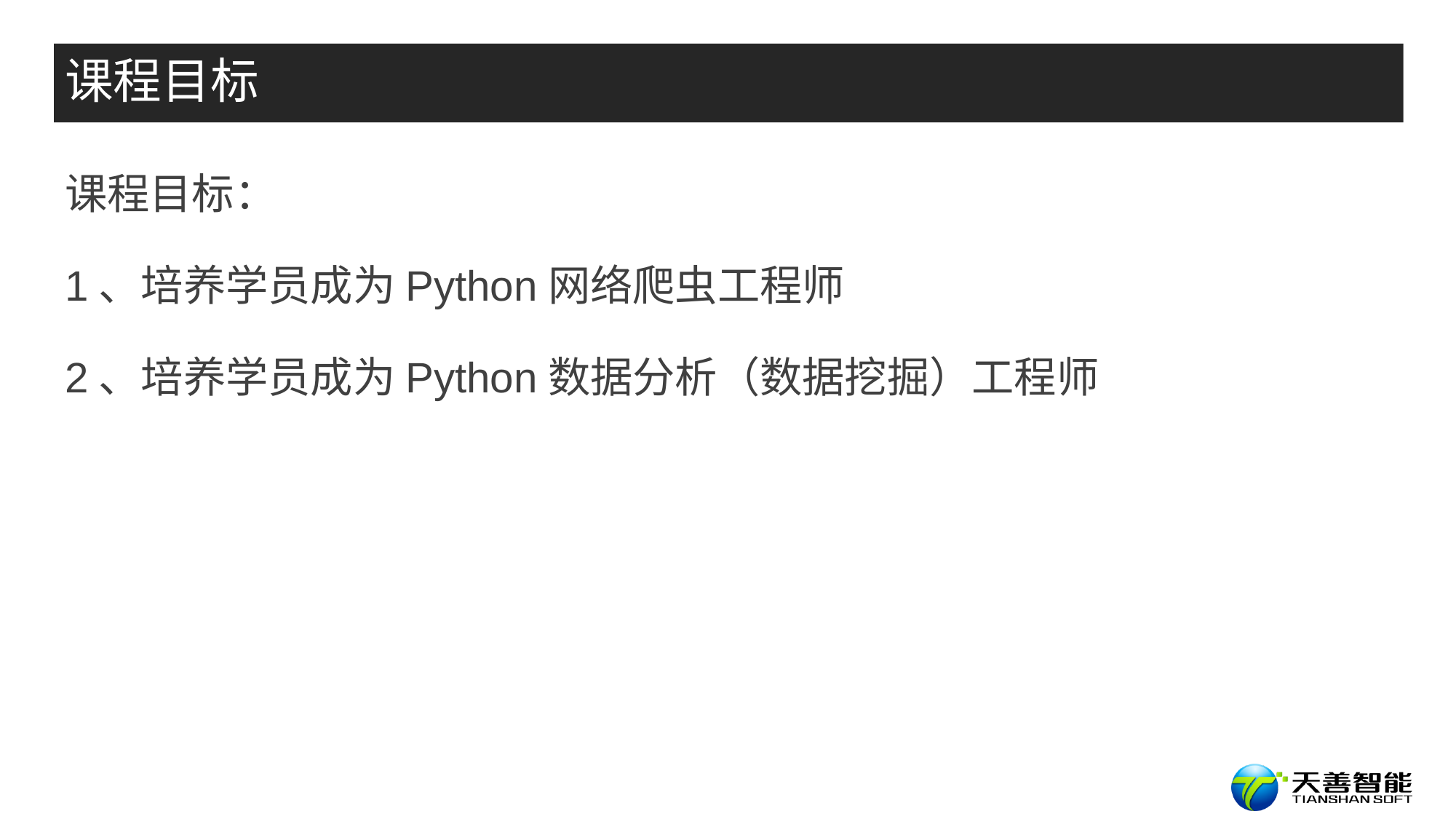

# 课程目标
课程目标：
1、培养学员成为Python网络爬虫工程师
2、培养学员成为Python数据分析（数据挖掘）工程师